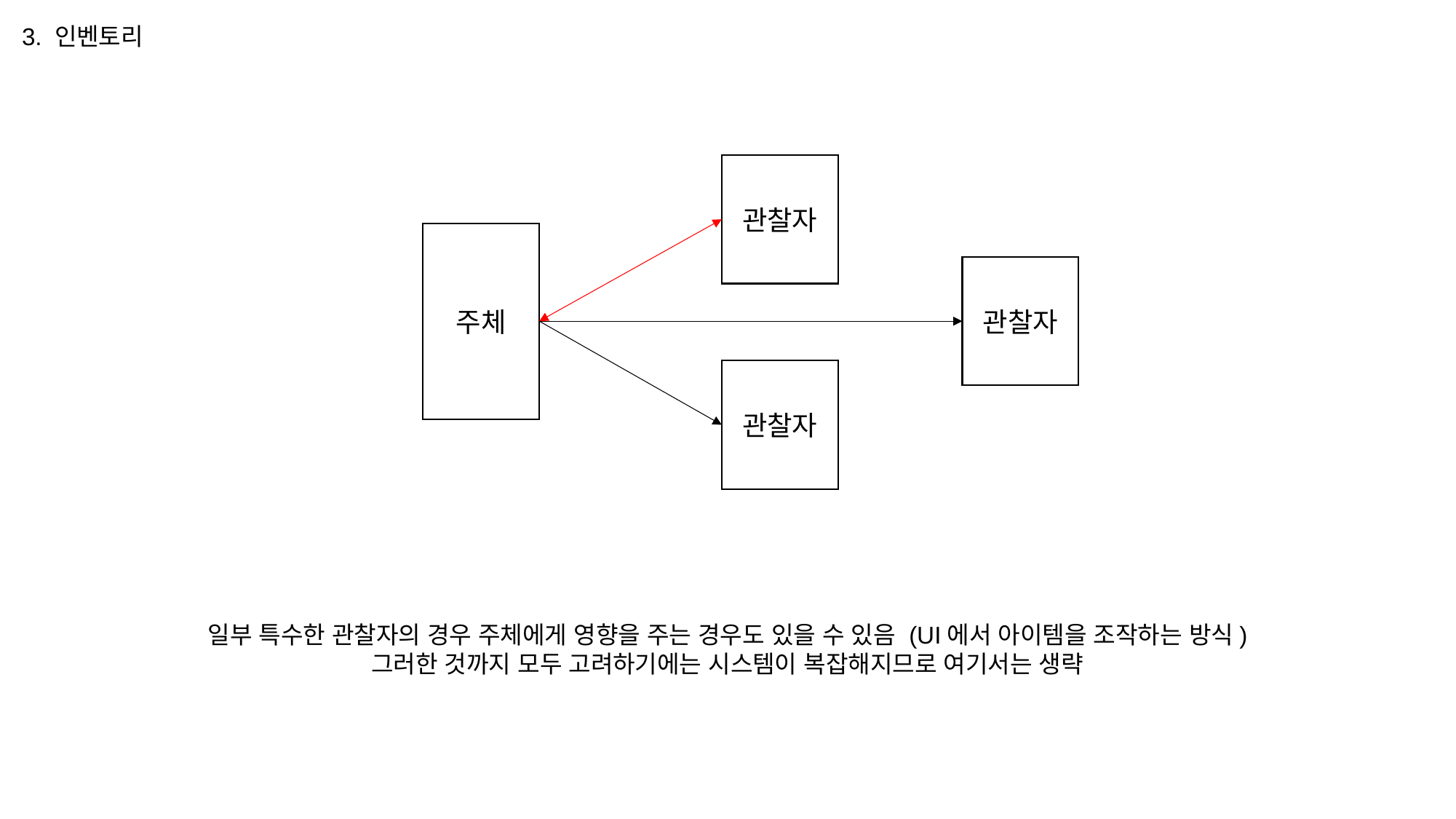

3. 인벤토리
관찰자
주체
관찰자
관찰자
일부 특수한 관찰자의 경우 주체에게 영향을 주는 경우도 있을 수 있음 (UI에서 아이템을 조작하는 방식)
그러한 것까지 모두 고려하기에는 시스템이 복잡해지므로 여기서는 생략